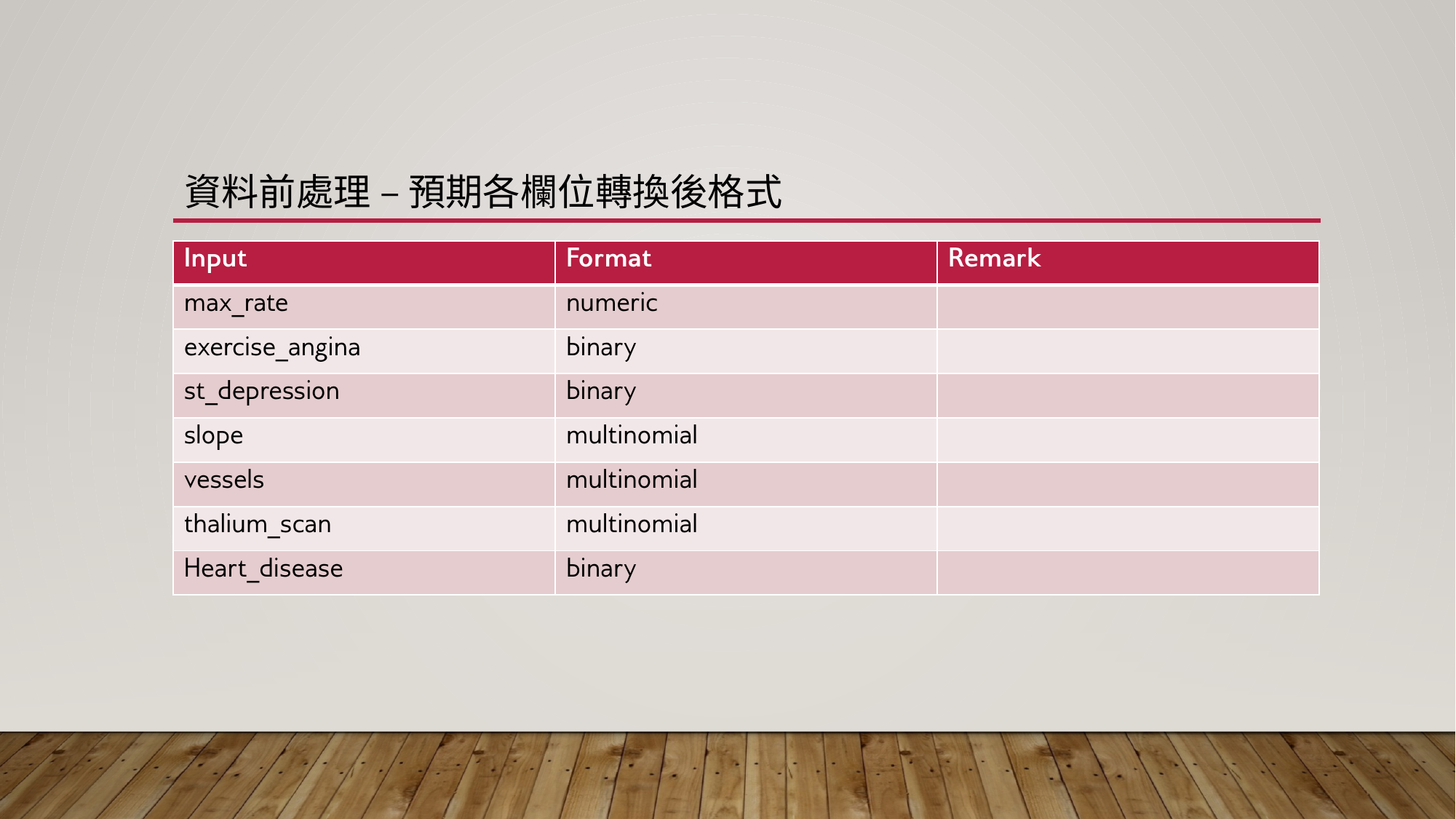

# 資料前處理 – 預期各欄位轉換後格式
| Input | Format | Remark |
| --- | --- | --- |
| max\_rate | numeric |  |
| exercise\_angina | binary |  |
| st\_depression | binary |  |
| slope | multinomial |  |
| vessels | multinomial |  |
| thalium\_scan | multinomial |  |
| Heart\_disease | binary |  |